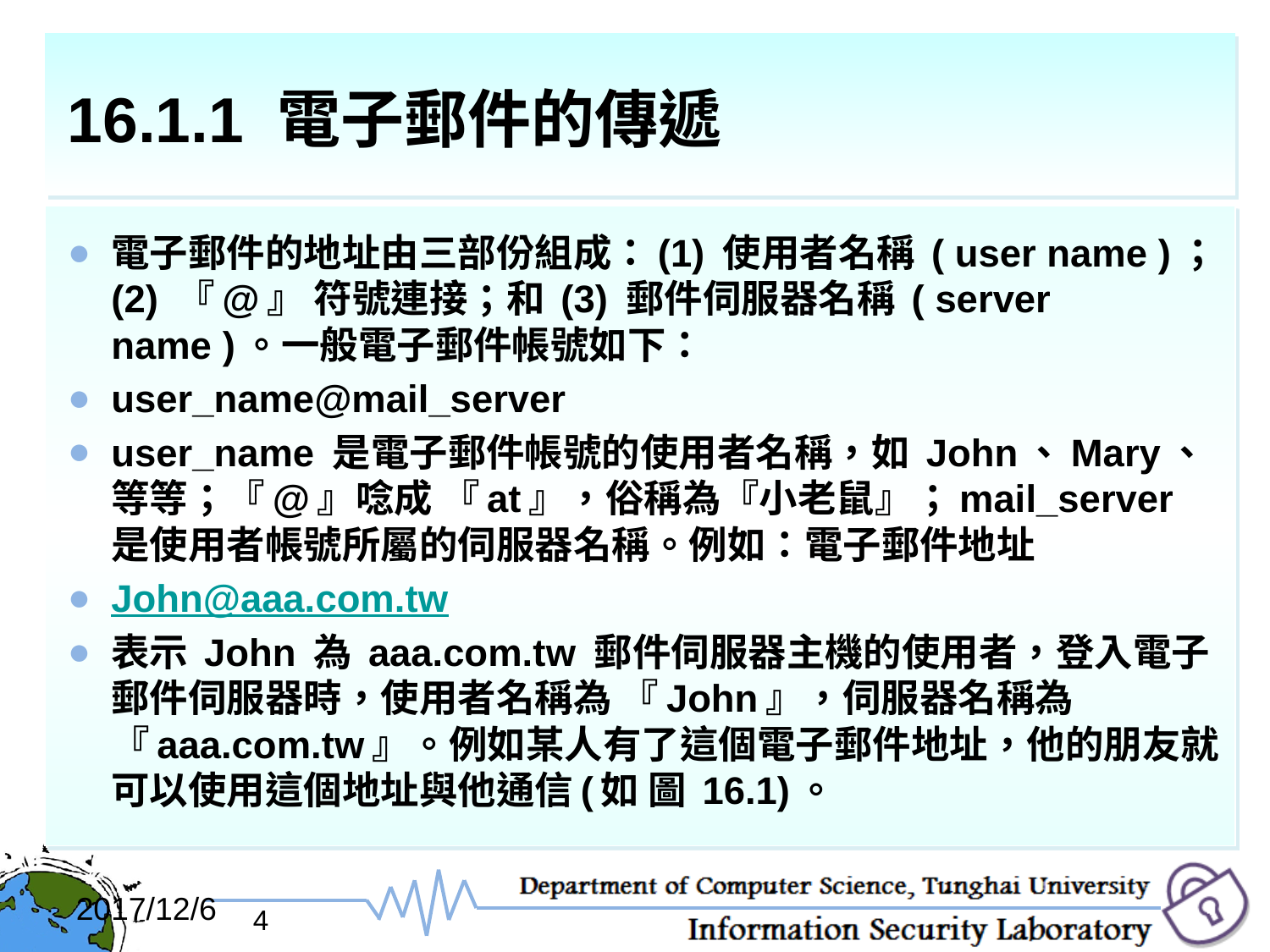

# 16.1.1 電子郵件的傳遞
電子郵件的地址由三部份組成：(1) 使用者名稱 ( user name )； (2) 『@』 符號連接；和 (3) 郵件伺服器名稱 ( server name )。一般電子郵件帳號如下：
user_name@mail_server
user_name 是電子郵件帳號的使用者名稱，如 John、Mary、等等；『@』唸成 『at』，俗稱為『小老鼠』；mail_server 是使用者帳號所屬的伺服器名稱。例如：電子郵件地址
John@aaa.com.tw
表示 John 為 aaa.com.tw 郵件伺服器主機的使用者，登入電子郵件伺服器時，使用者名稱為 『John』，伺服器名稱為 『aaa.com.tw』。例如某人有了這個電子郵件地址，他的朋友就可以使用這個地址與他通信(如 圖 16.1)。
2017/12/6
4